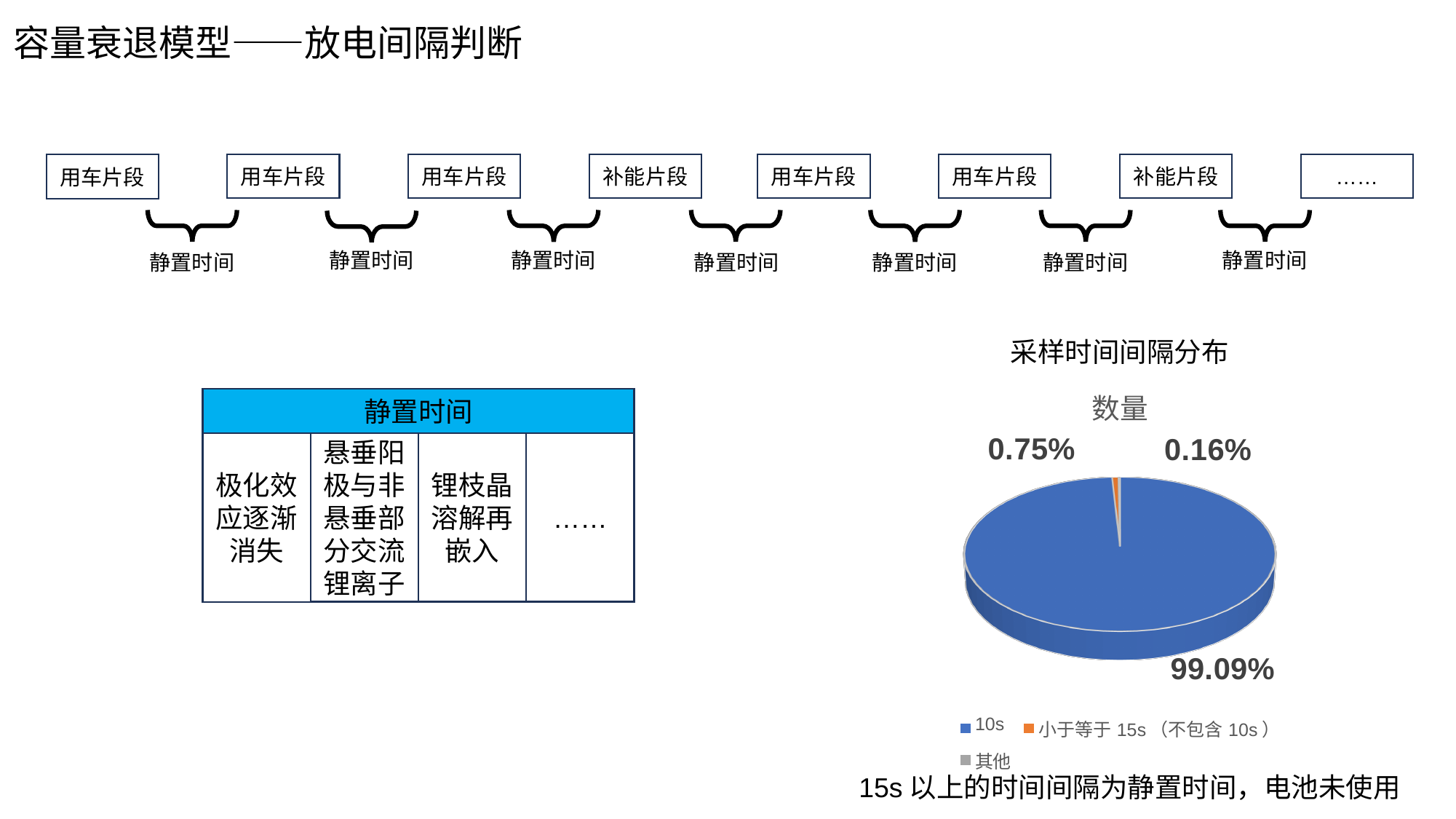

容量衰退模型——放电间隔判断
……
用车片段
用车片段
补能片段
用车片段
用车片段
补能片段
用车片段

静置时间
静置时间
静置时间
静置时间
静置时间
静置时间
静置时间
采样时间间隔分布

[unsupported chart]

静置时间
悬垂阳极与非悬垂部分交流锂离子
锂枝晶溶解再嵌入
……
极化效应逐渐消失
15s以上的时间间隔为静置时间，电池未使用